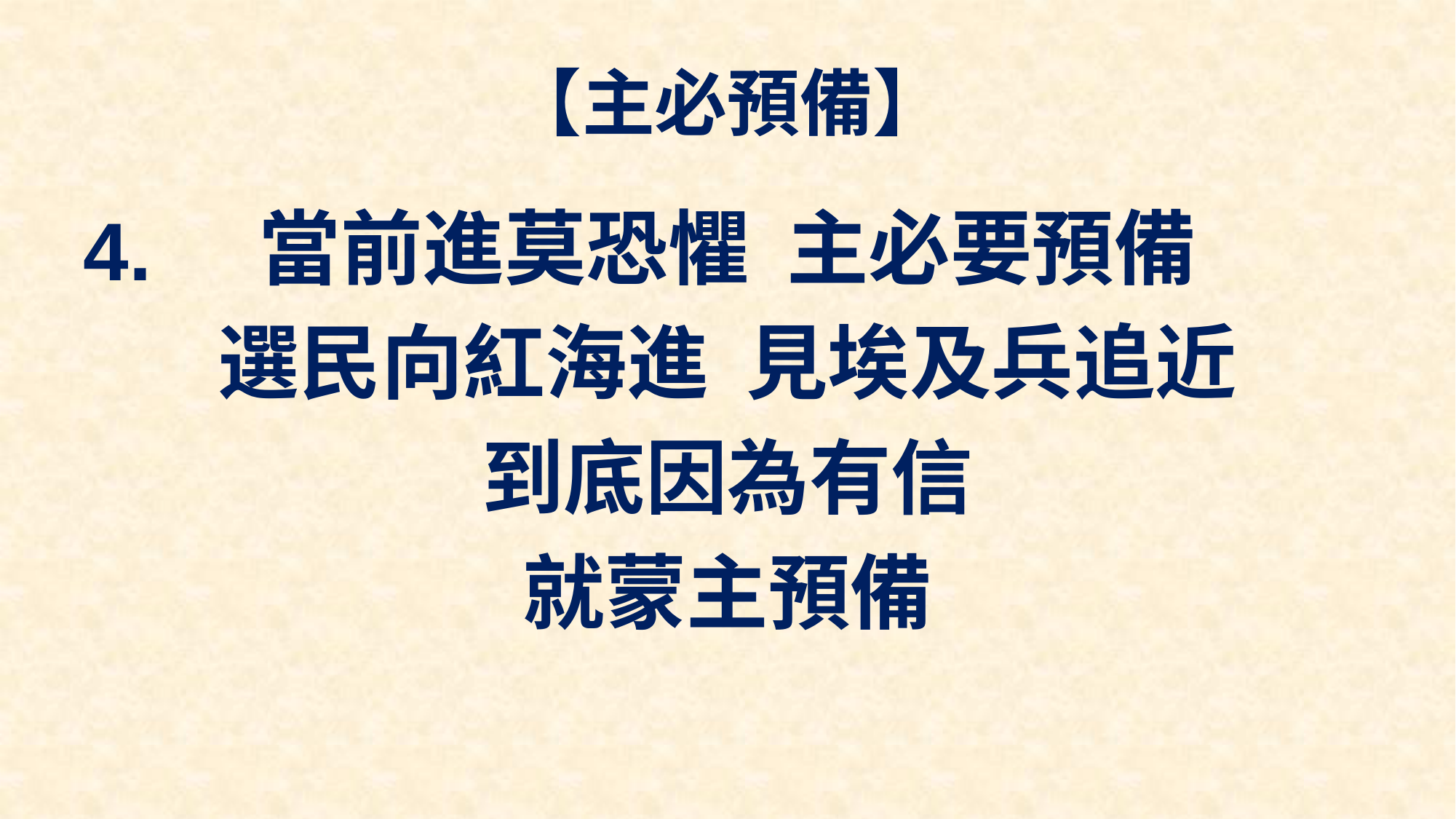

# 【主必預備】
當前進莫恐懼  主必要預備
選民向紅海進  見埃及兵追近
到底因為有信
就蒙主預備
4.